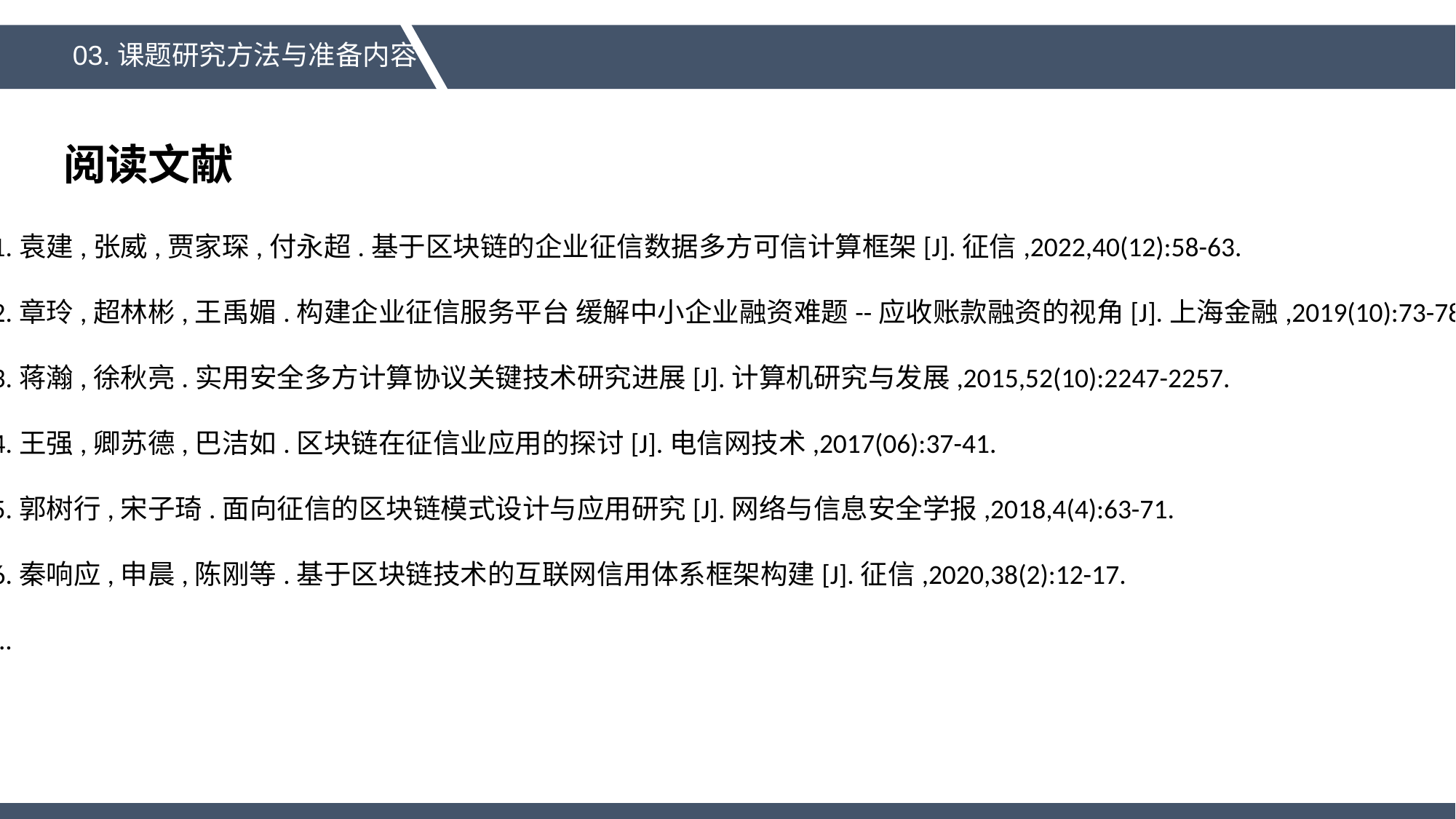

03.课题研究方法与准备内容
阅读文献
1.袁建,张威,贾家琛,付永超.基于区块链的企业征信数据多方可信计算框架[J].征信,2022,40(12):58-63.

2.章玲,超林彬,王禹媚.构建企业征信服务平台 缓解中小企业融资难题--应收账款融资的视角[J].上海金融,2019(10):73-78.

3.蒋瀚,徐秋亮.实用安全多方计算协议关键技术研究进展[J].计算机研究与发展,2015,52(10):2247-2257.

4.王强,卿苏德,巴洁如.区块链在征信业应用的探讨[J].电信网技术,2017(06):37-41.

5.郭树行,宋子琦.面向征信的区块链模式设计与应用研究[J].网络与信息安全学报,2018,4(4):63-71.

6.秦响应,申晨,陈刚等.基于区块链技术的互联网信用体系框架构建[J].征信,2020,38(2):12-17.

...